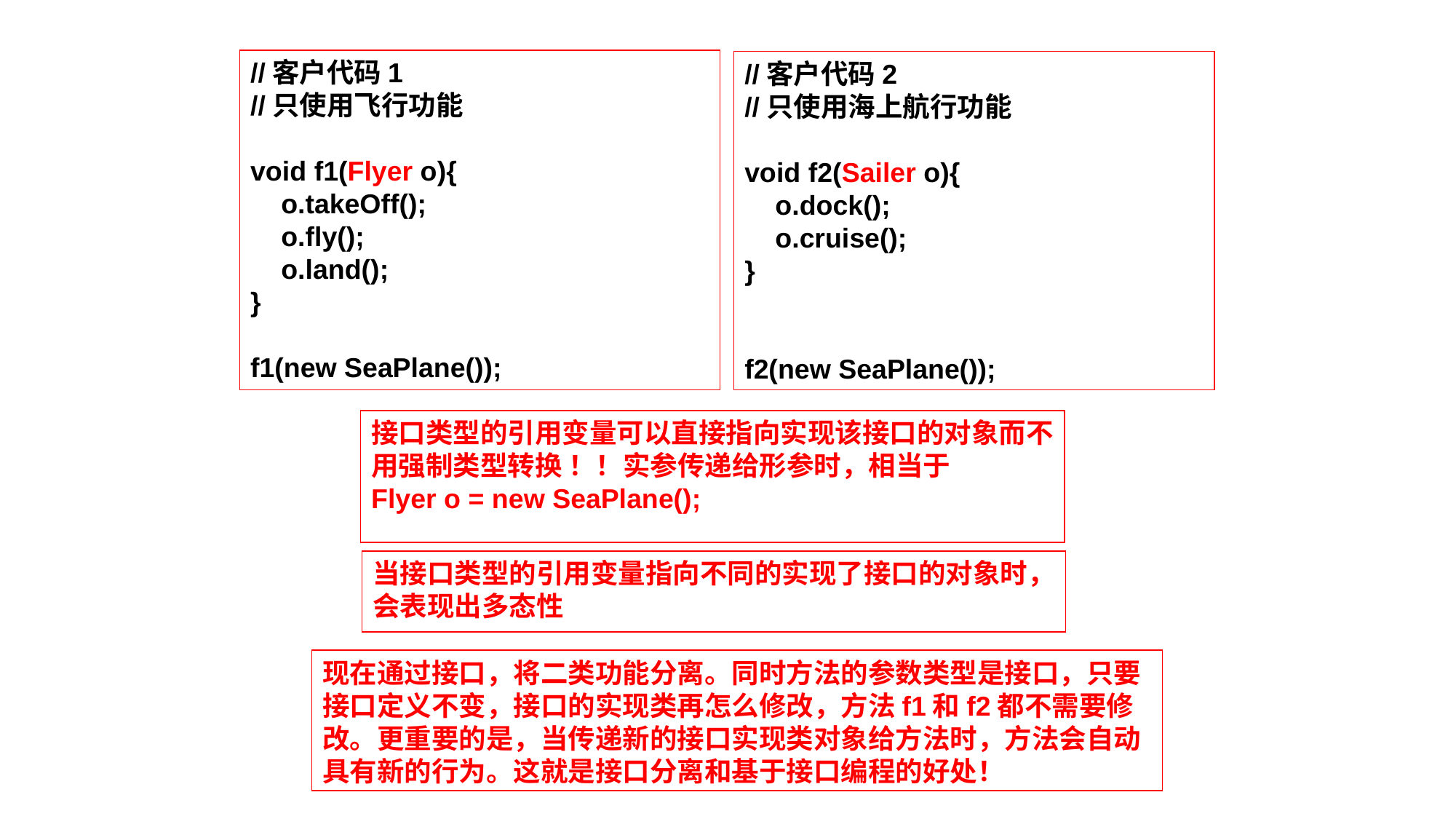

//客户代码1
//只使用飞行功能

void f1(Flyer o){
    o.takeOff();
    o.fly();
    o.land();
}

f1(new SeaPlane());

//客户代码2
//只使用海上航行功能

void f2(Sailer o){
    o.dock();
    o.cruise();
}

f2(new SeaPlane());

接口类型的引用变量可以直接指向实现该接口的对象而不用强制类型转换 ！！实参传递给形参时，相当于
Flyer o = new SeaPlane();

当接口类型的引用变量指向不同的实现了接口的对象时，会表现出多态性

现在通过接口，将二类功能分离。同时方法的参数类型是接口，只要接口定义不变，接口的实现类再怎么修改，方法f1和f2都不需要修改。更重要的是，当传递新的接口实现类对象给方法时，方法会自动具有新的行为。这就是接口分离和基于接口编程的好处！

169